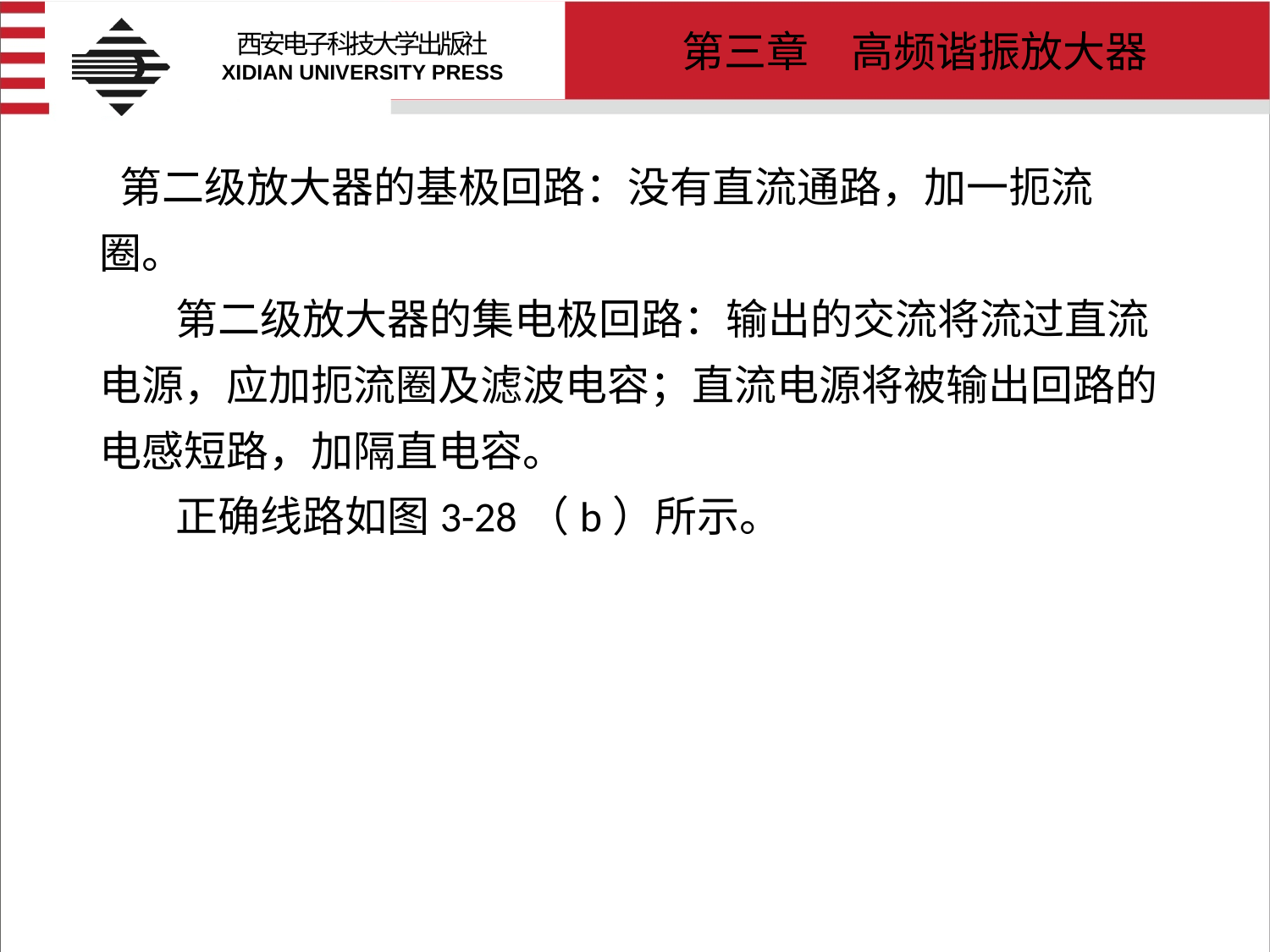

# 第二级放大器的基极回路：没有直流通路，加一扼流圈。 第二级放大器的集电极回路：输出的交流将流过直流电源，应加扼流圈及滤波电容；直流电源将被输出回路的电感短路，加隔直电容。 正确线路如图3-28（b）所示。